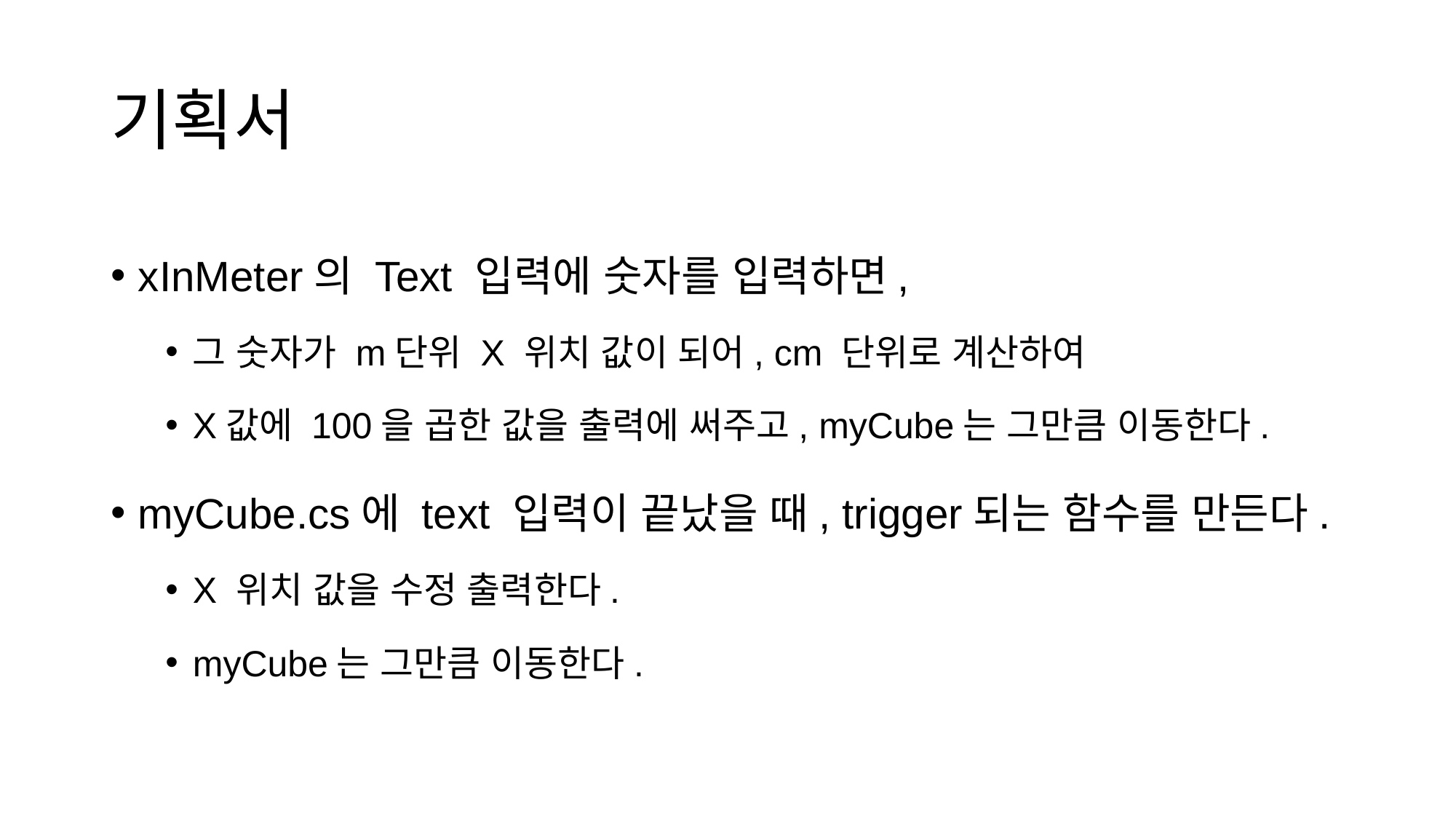

# 기획서
xInMeter의 Text 입력에 숫자를 입력하면,
그 숫자가 m단위 X 위치 값이 되어, cm 단위로 계산하여
X값에 100을 곱한 값을 출력에 써주고, myCube는 그만큼 이동한다.
myCube.cs에 text 입력이 끝났을 때, trigger되는 함수를 만든다.
X 위치 값을 수정 출력한다.
myCube는 그만큼 이동한다.